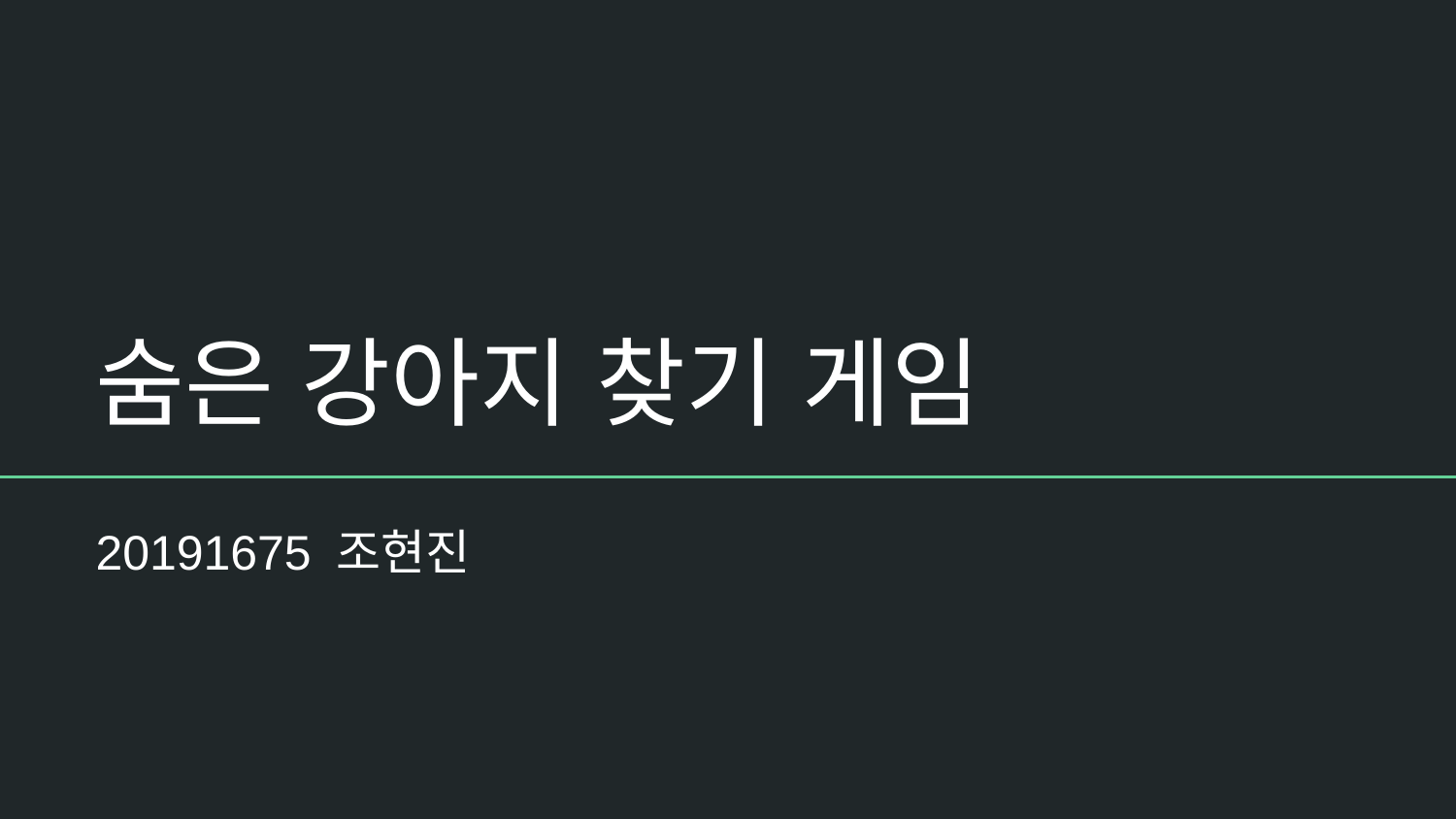

# 숨은 강아지 찾기 게임
20191675 조현진